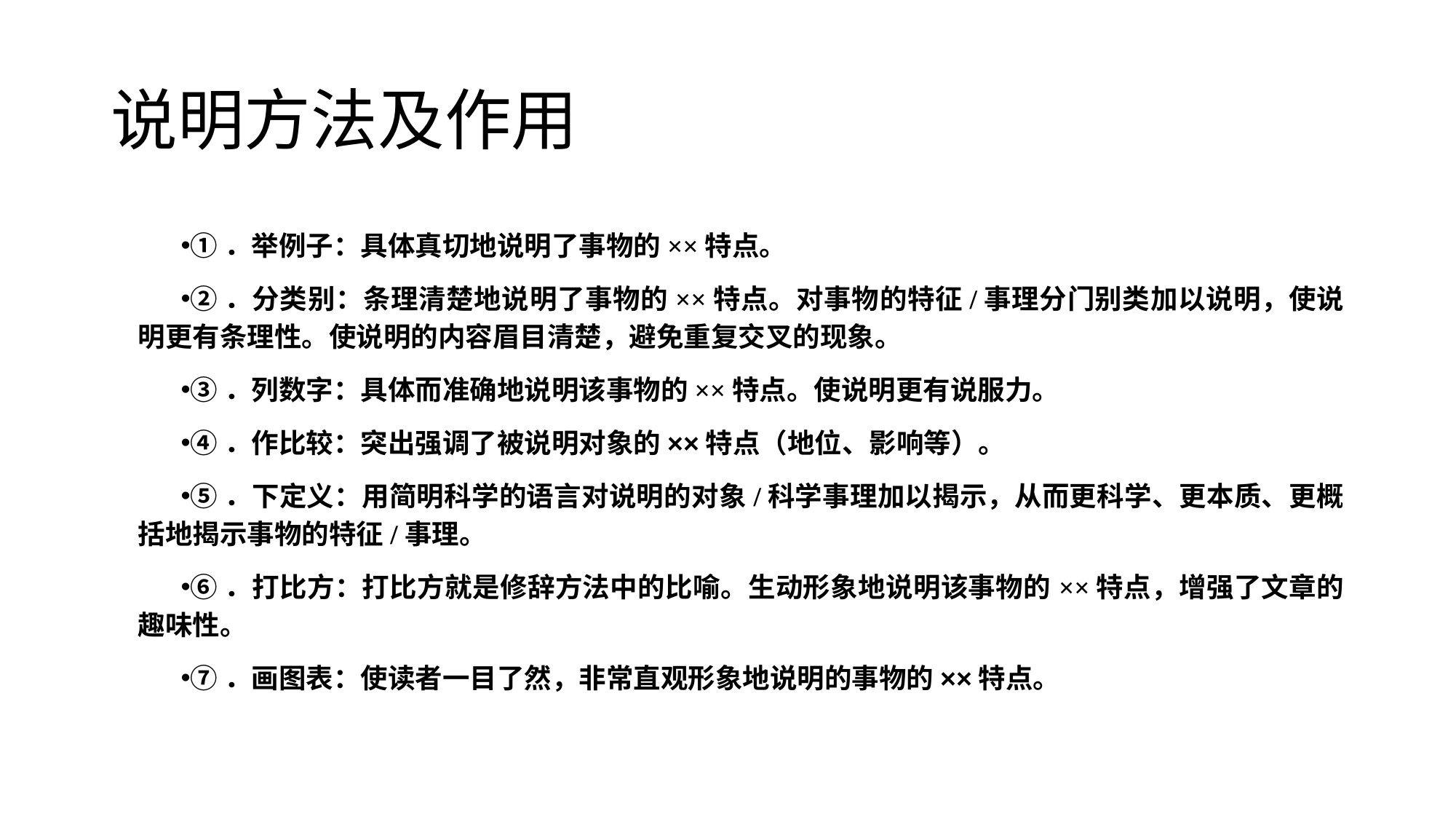

# 说明方法及作用
①．举例子：具体真切地说明了事物的××特点。
②．分类别：条理清楚地说明了事物的××特点。对事物的特征/事理分门别类加以说明，使说明更有条理性。使说明的内容眉目清楚，避免重复交叉的现象。
③．列数字：具体而准确地说明该事物的××特点。使说明更有说服力。
④．作比较：突出强调了被说明对象的××特点（地位、影响等）。
⑤．下定义：用简明科学的语言对说明的对象/科学事理加以揭示，从而更科学、更本质、更概括地揭示事物的特征/事理。
⑥．打比方：打比方就是修辞方法中的比喻。生动形象地说明该事物的××特点，增强了文章的趣味性。
⑦．画图表：使读者一目了然，非常直观形象地说明的事物的××特点。